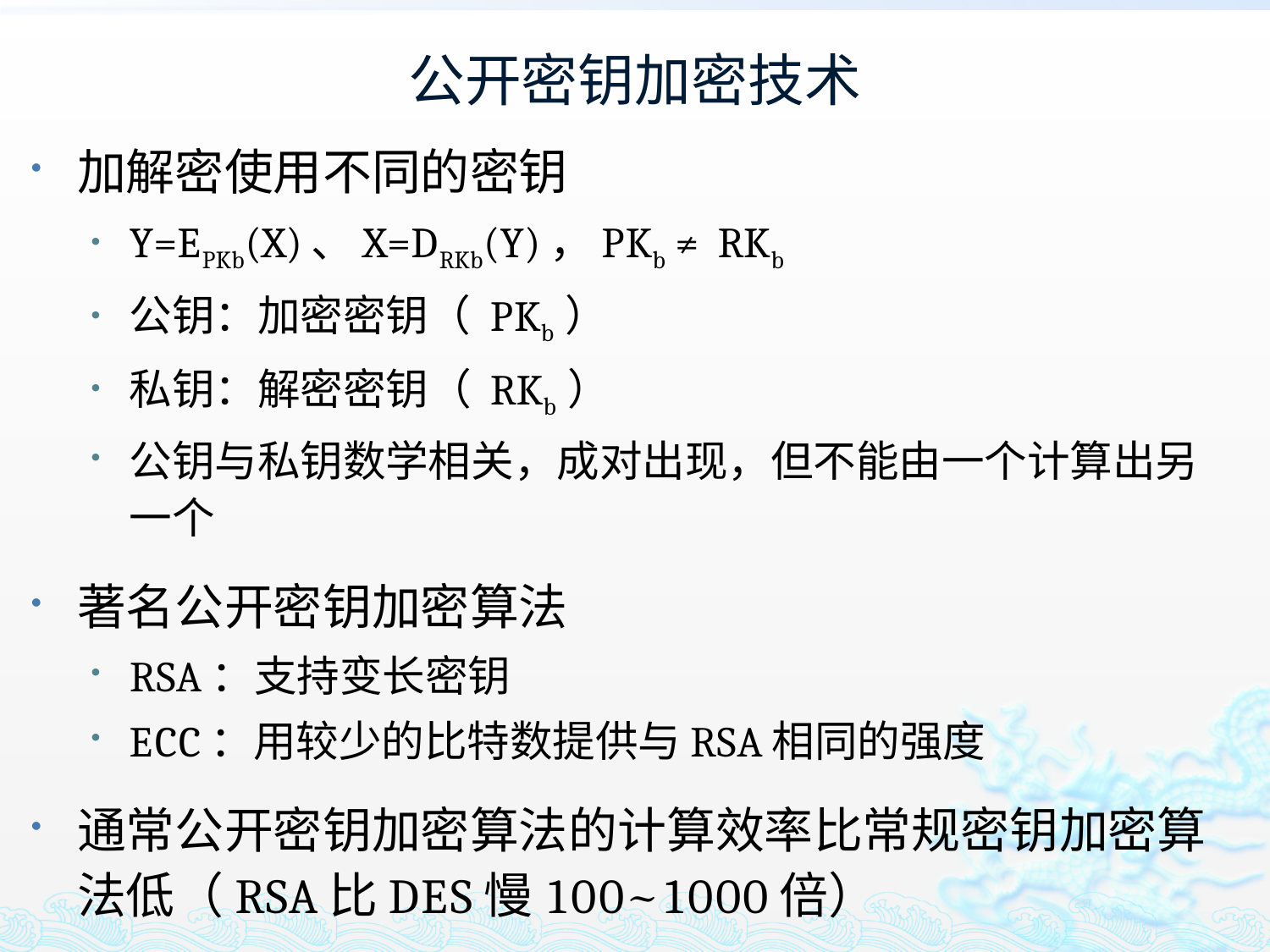

# 公开密钥加密技术
加解密使用不同的密钥
Y=EPKb(X)、X=DRKb(Y)，PKb ≠  RKb
公钥：加密密钥（ PKb ）
私钥：解密密钥（ RKb ）
公钥与私钥数学相关，成对出现，但不能由一个计算出另一个
著名公开密钥加密算法
RSA：支持变长密钥
ECC：用较少的比特数提供与RSA相同的强度
通常公开密钥加密算法的计算效率比常规密钥加密算法低（RSA比DES慢100~1000倍）